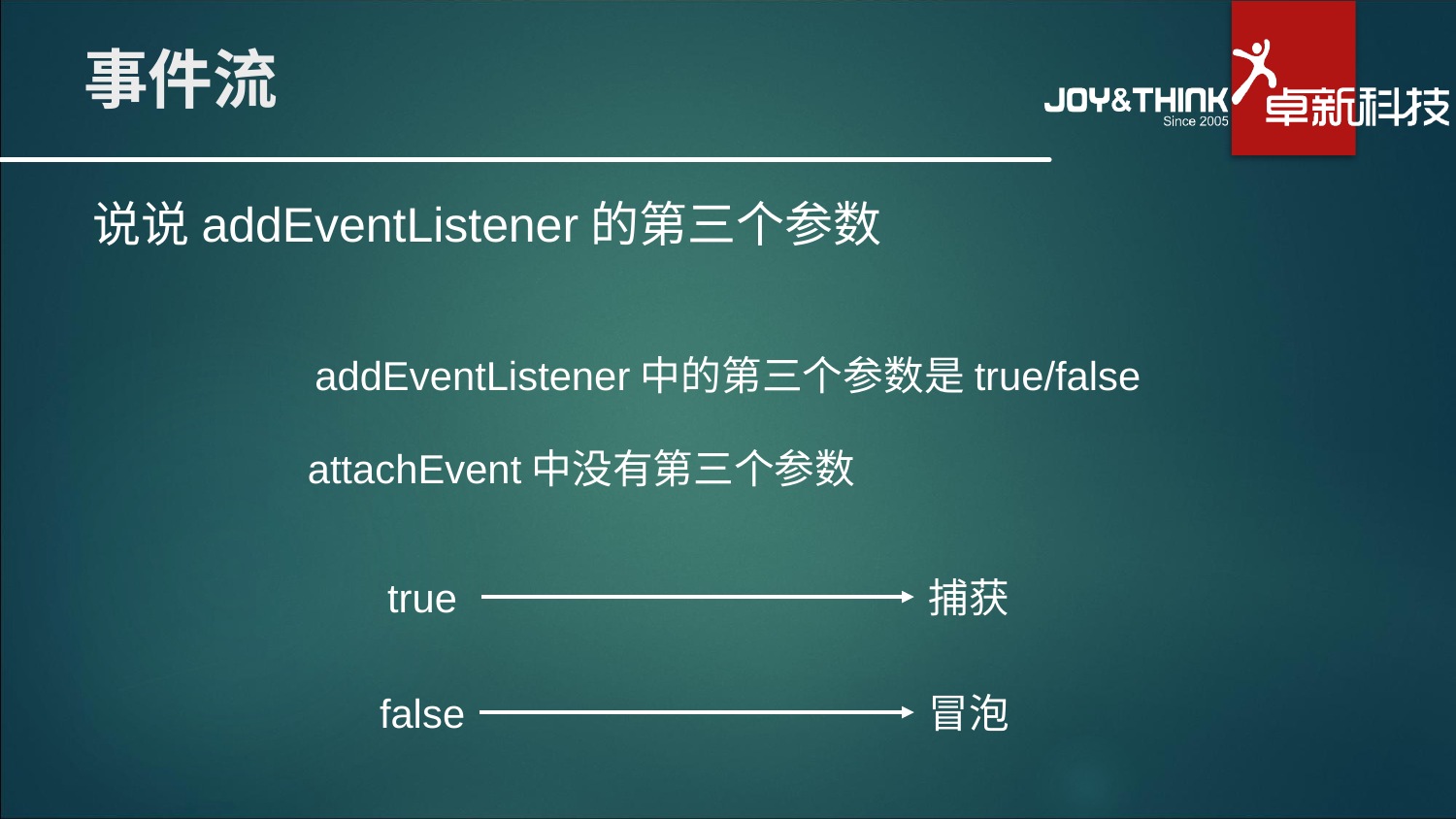

# 事件流
说说addEventListener的第三个参数
addEventListener中的第三个参数是true/false
attachEvent中没有第三个参数
true
捕获
false
冒泡